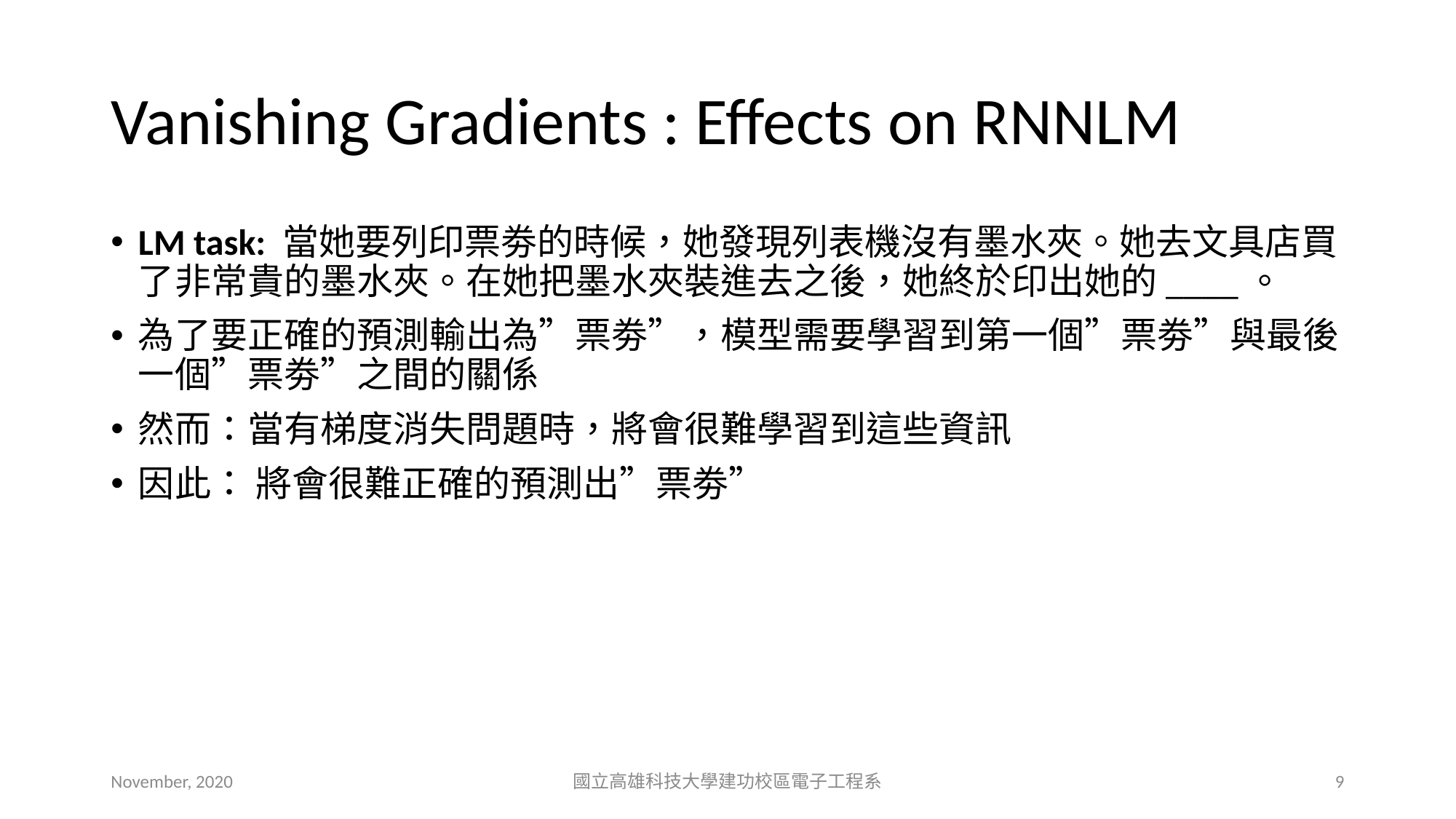

# Vanishing Gradients : Effects on RNNLM
LM task: 當她要列印票劵的時候，她發現列表機沒有墨水夾。她去文具店買了非常貴的墨水夾。在她把墨水夾裝進去之後，她終於印出她的____。
為了要正確的預測輸出為”票劵”，模型需要學習到第一個”票劵”與最後一個”票劵”之間的關係
然而：當有梯度消失問題時，將會很難學習到這些資訊
因此： 將會很難正確的預測出”票劵”
November, 2020
國立高雄科技大學建功校區電子工程系
9